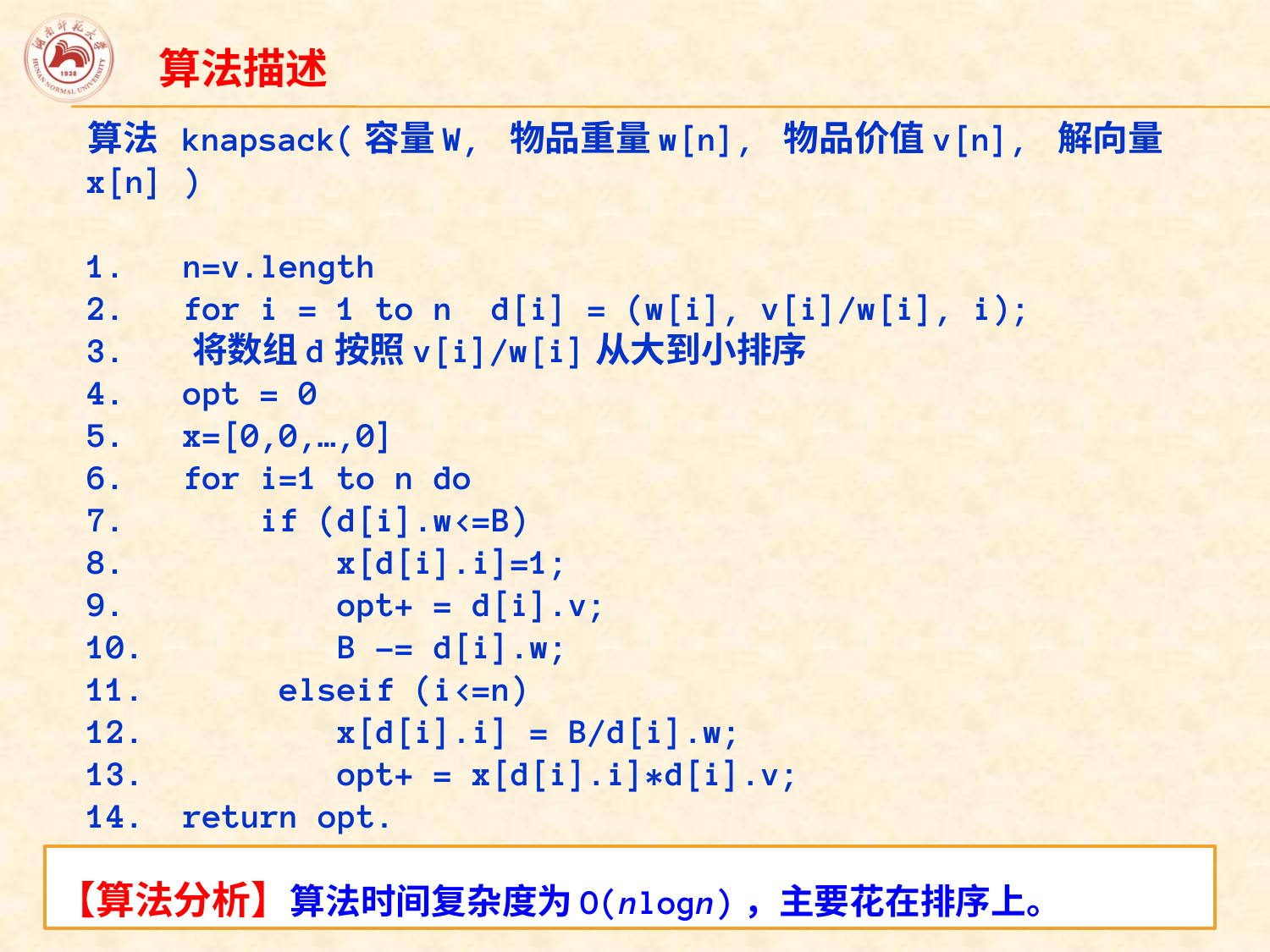

算法描述
算法  knapsack(容量W, 物品重量w[n], 物品价值v[n], 解向量x[n] )

1.   n=v.length
2.   for i = 1 to n  d[i] = (w[i], v[i]/w[i], i);
3.   将数组d按照v[i]/w[i]从大到小排序
4.   opt = 0
5.   x=[0,0,…,0]
6.   for i=1 to n do
7.       if (d[i].w<=B)
8.           x[d[i].i]=1;
9.           opt+ = d[i].v;
10.          B -= d[i].w;
11.       elseif (i<=n)
12.          x[d[i].i] = B/d[i].w;
13.          opt+ = x[d[i].i]*d[i].v;
14.  return opt.
【算法分析】算法时间复杂度为O(nlogn)，主要花在排序上。